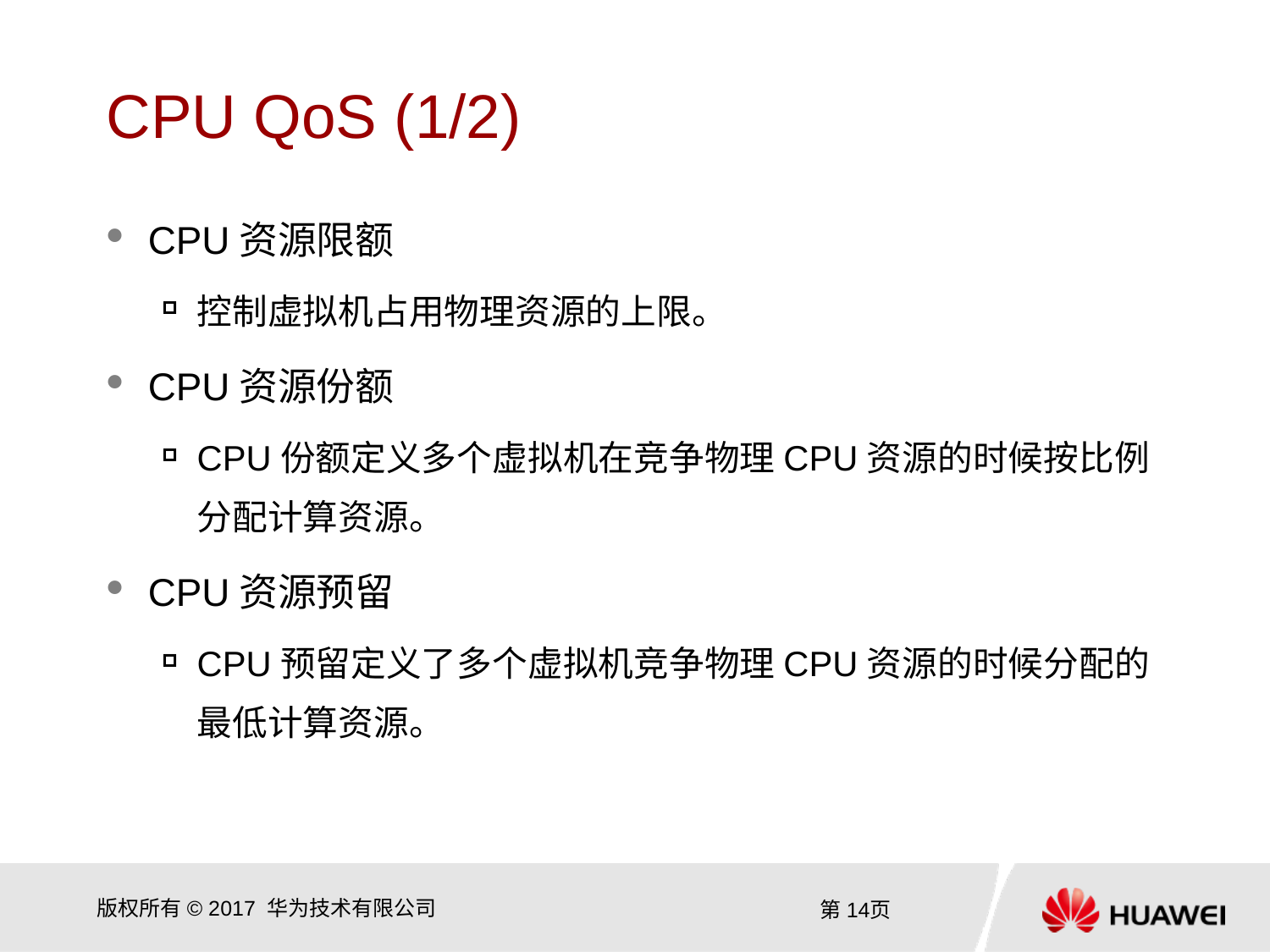

# CPU QoS (1/2)
CPU资源限额
控制虚拟机占用物理资源的上限。
CPU资源份额
CPU份额定义多个虚拟机在竞争物理CPU资源的时候按比例分配计算资源。
CPU资源预留
CPU预留定义了多个虚拟机竞争物理CPU资源的时候分配的最低计算资源。